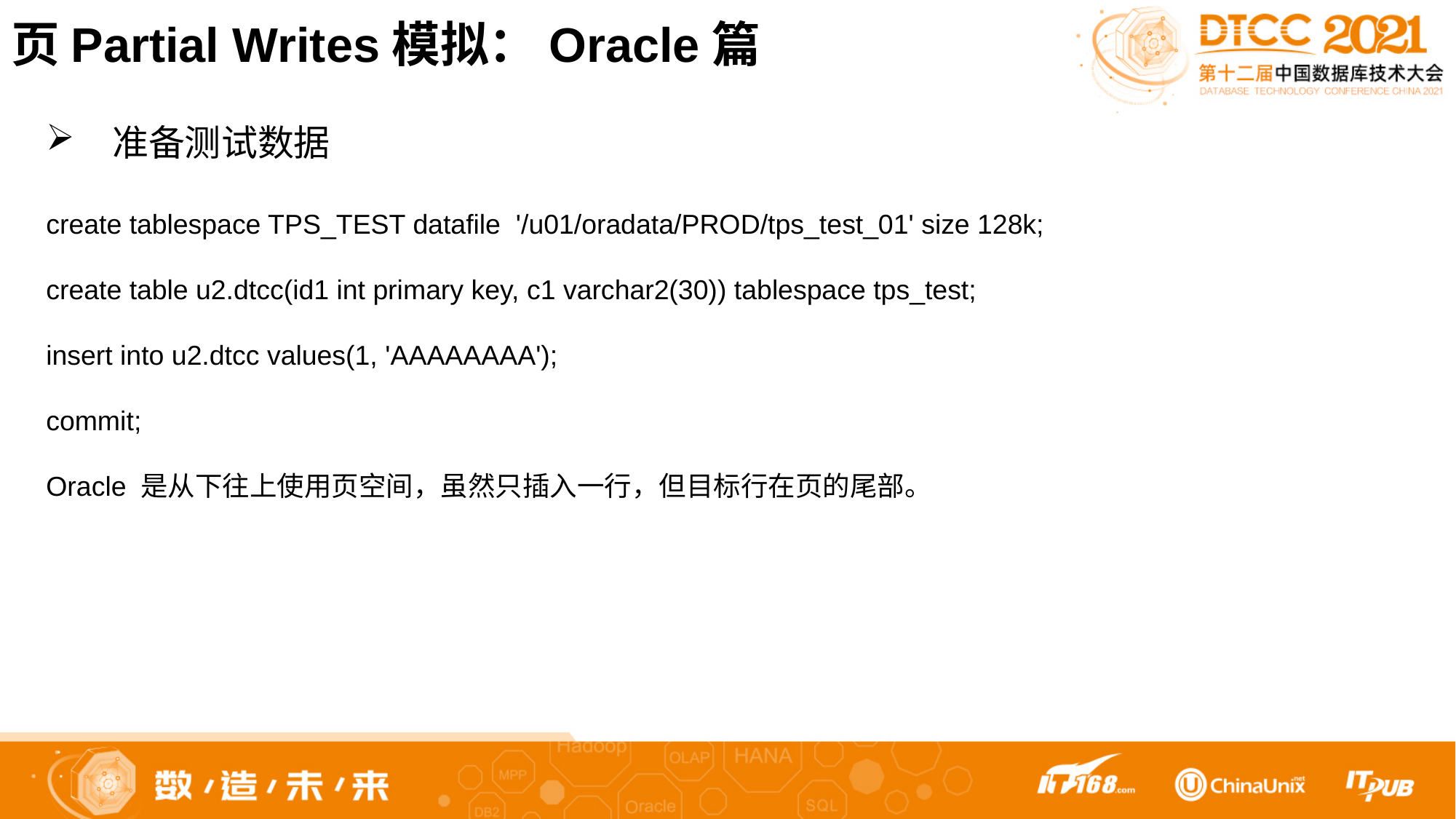

页Partial Writes模拟：Oracle篇
  准备测试数据

create tablespace TPS_TEST datafile  '/u01/oradata/PROD/tps_test_01' size 128k;

create table u2.dtcc(id1 int primary key, c1 varchar2(30)) tablespace tps_test;

insert into u2.dtcc values(1, 'AAAAAAAA');

commit;

Oracle 是从下往上使用页空间，虽然只插入一行，但目标行在页的尾部。